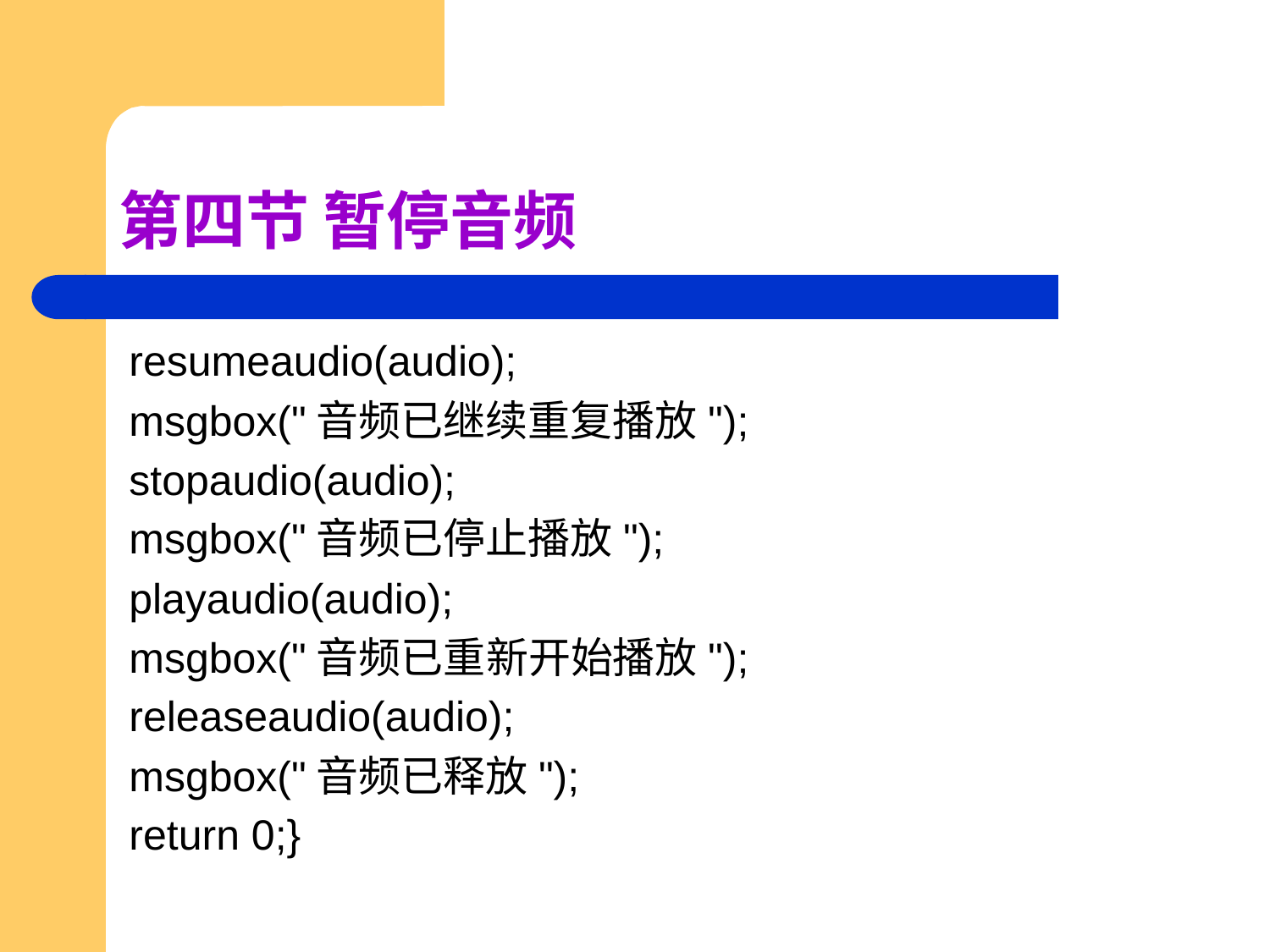

# 第四节 暂停音频
resumeaudio(audio);
msgbox("音频已继续重复播放");
stopaudio(audio);
msgbox("音频已停止播放");
playaudio(audio);
msgbox("音频已重新开始播放");
releaseaudio(audio);
msgbox("音频已释放");
return 0;}